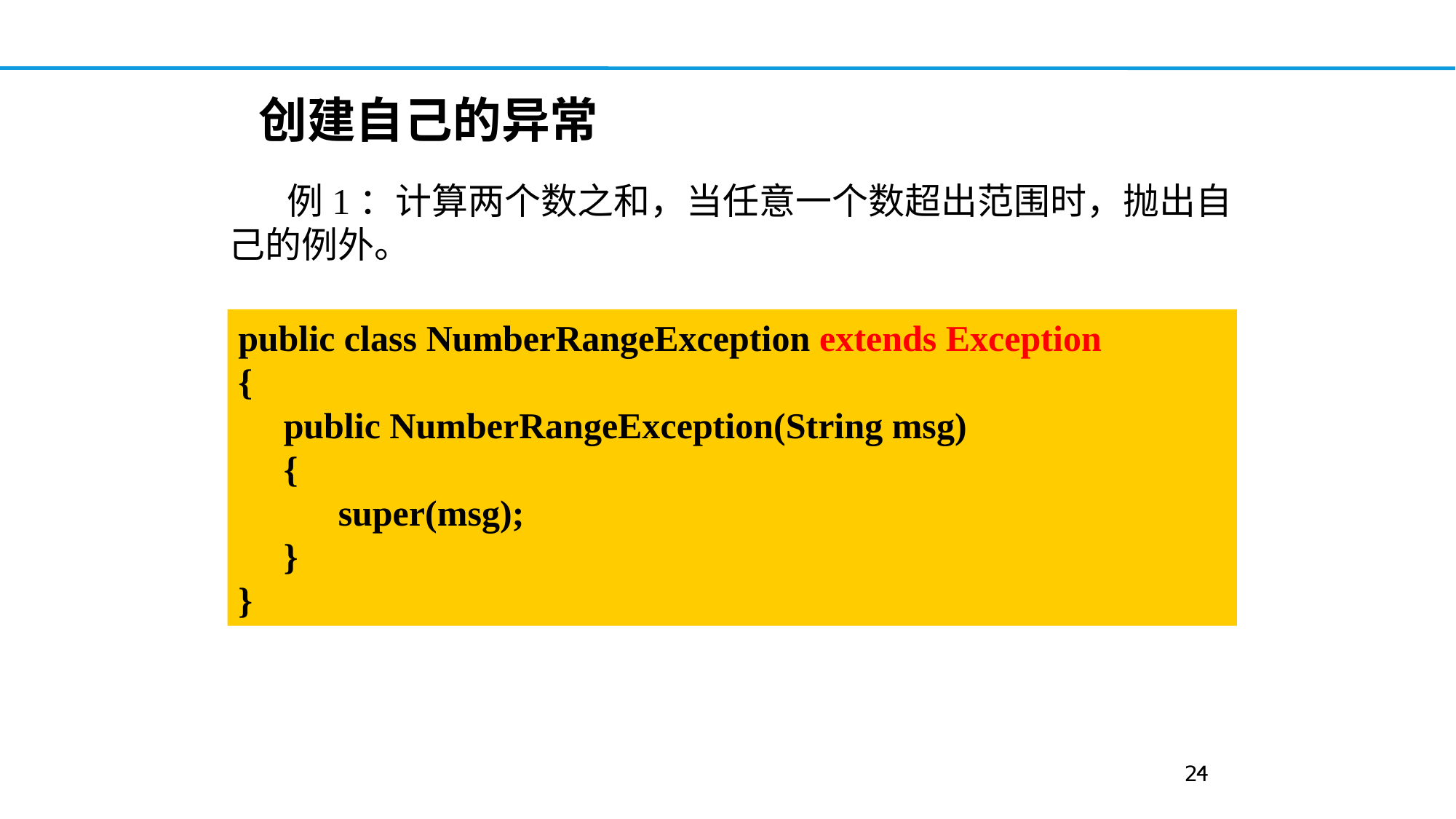

创建自己的异常
      例1：计算两个数之和，当任意一个数超出范围时，抛出自己的例外。
public class NumberRangeException extends Exception
{
     public NumberRangeException(String msg)
     {
           super(msg);
     }
}
24